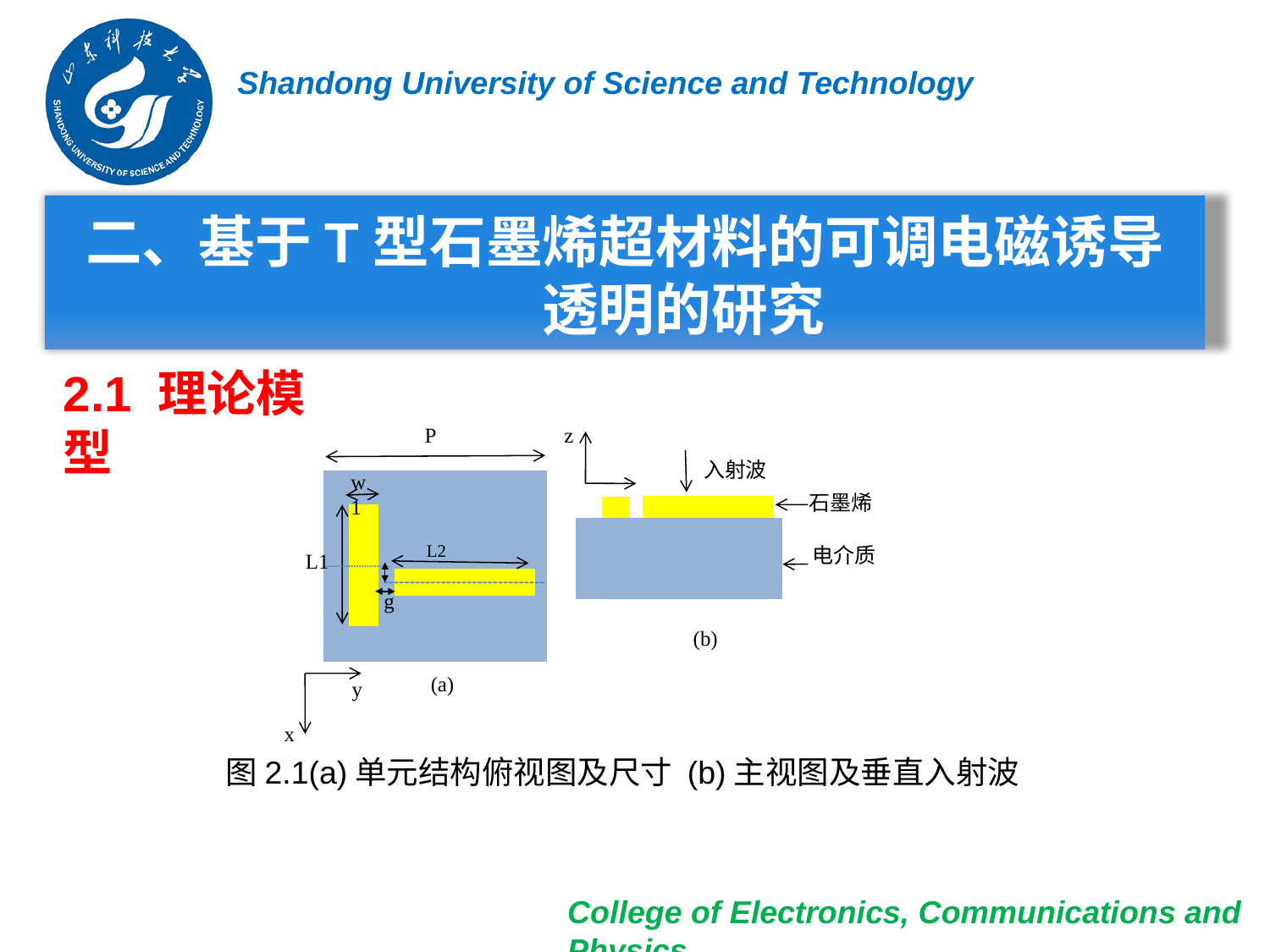

二、基于T型石墨烯超材料的可调电磁诱导
        透明的研究
2.1 理论模型

P
z

y

入射波

	L2

w1

石墨烯

电介质
L1

g

(b)
(a)
y

x
图2.1(a)单元结构俯视图及尺寸 (b)主视图及垂直入射波